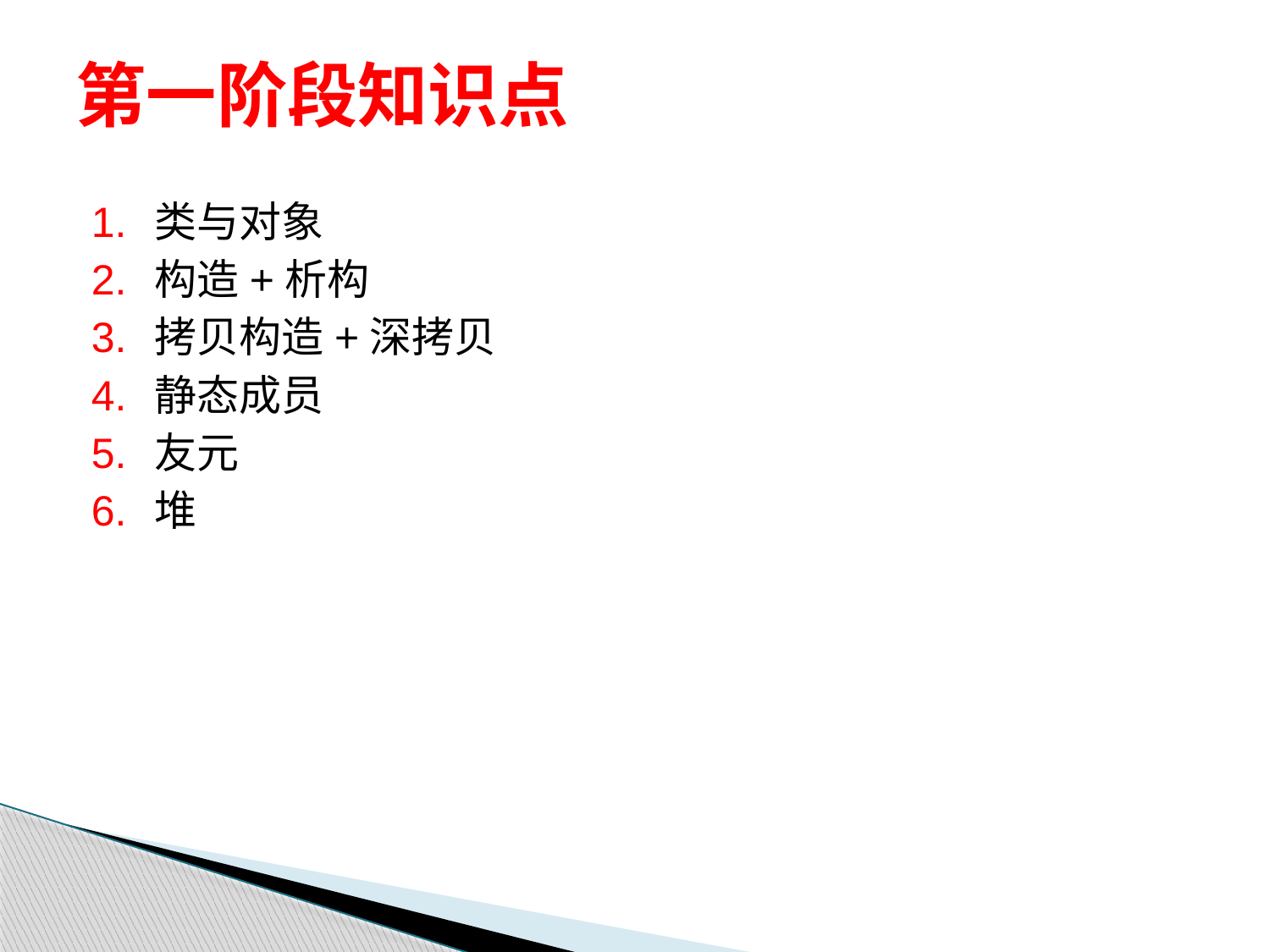

# 第一阶段知识点
类与对象
构造+析构
拷贝构造+深拷贝
静态成员
友元
堆